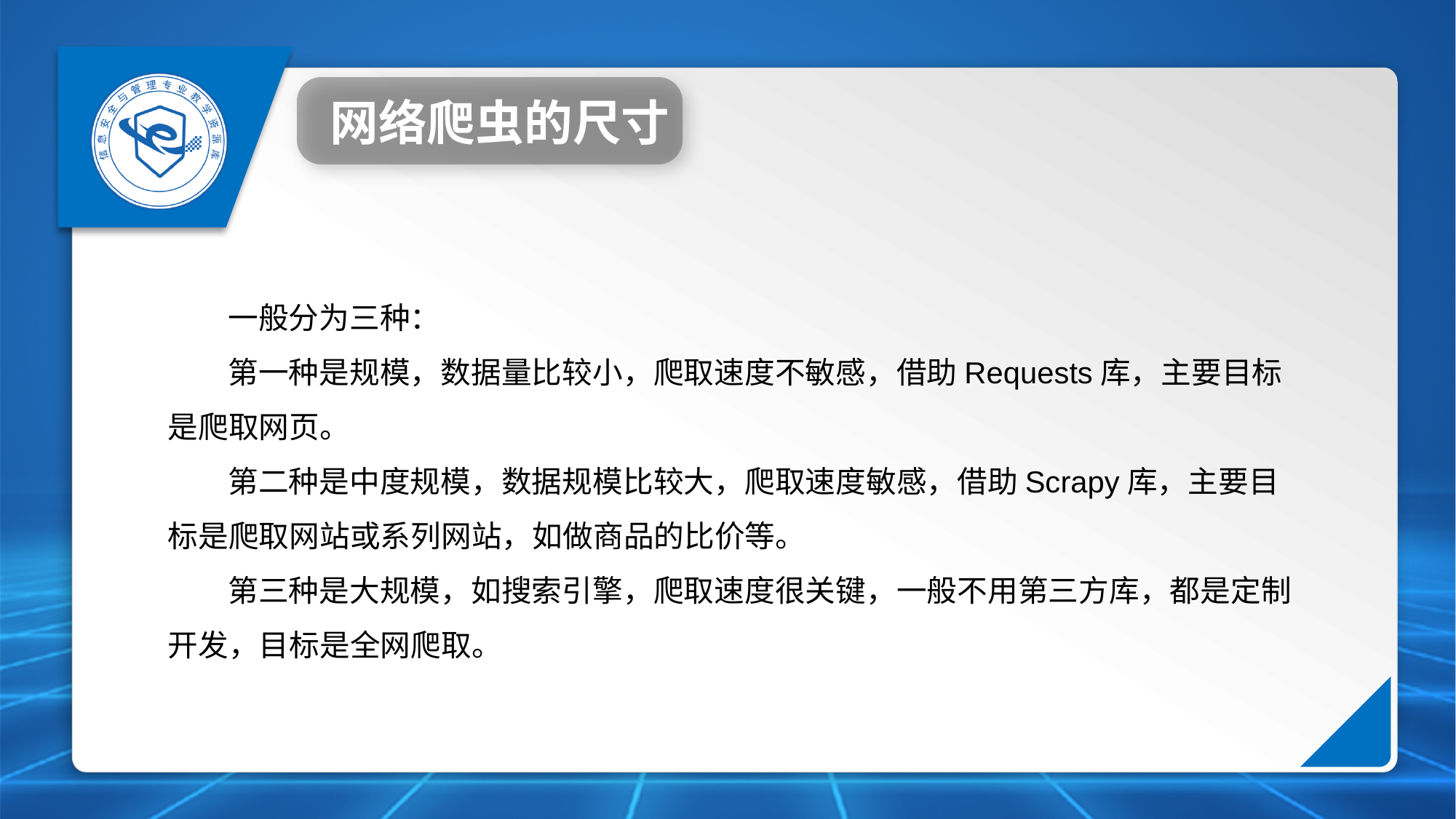

网络爬虫的尺寸
一般分为三种：
第一种是规模，数据量比较小，爬取速度不敏感，借助Requests库，主要目标是爬取网页。
第二种是中度规模，数据规模比较大，爬取速度敏感，借助Scrapy库，主要目标是爬取网站或系列网站，如做商品的比价等。
第三种是大规模，如搜索引擎，爬取速度很关键，一般不用第三方库，都是定制开发，目标是全网爬取。